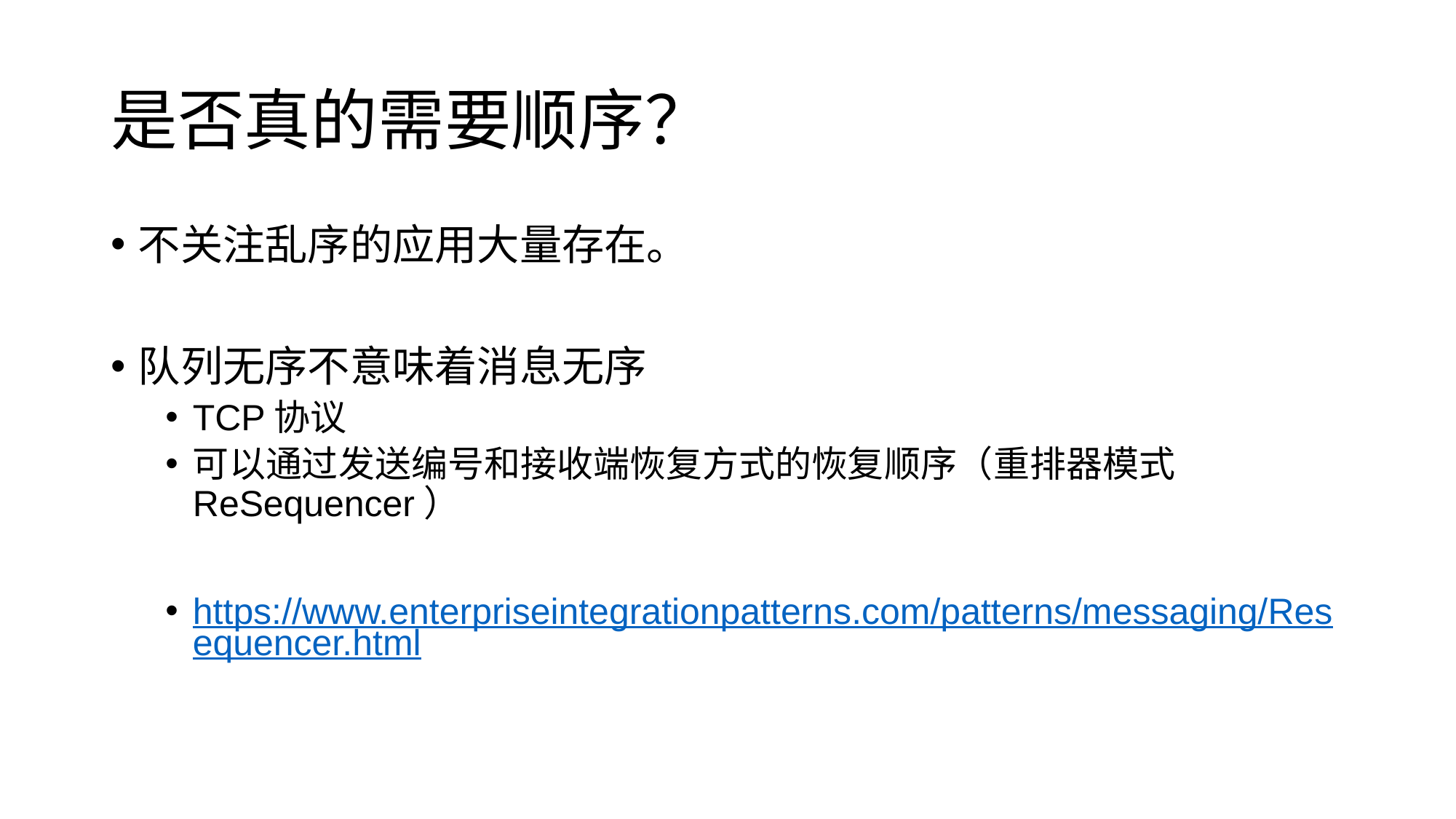

# 是否真的需要顺序？
不关注乱序的应用大量存在。

队列无序不意味着消息无序
TCP协议
可以通过发送编号和接收端恢复方式的恢复顺序（重排器模式ReSequencer）

https://www.enterpriseintegrationpatterns.com/patterns/messaging/Resequencer.html